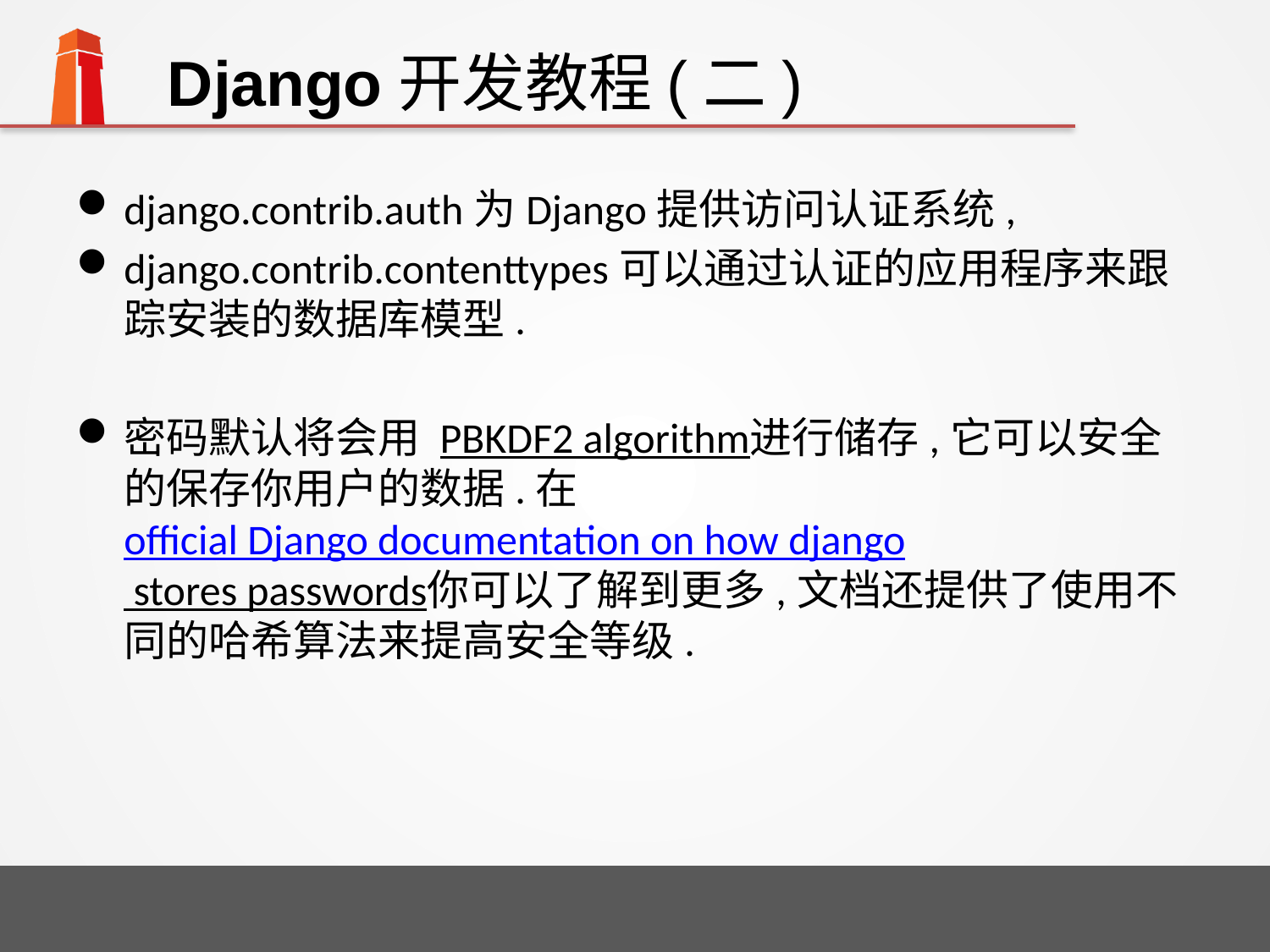

# Django开发教程(二)
django.contrib.auth为Django提供访问认证系统,
django.contrib.contenttypes可以通过认证的应用程序来跟踪安装的数据库模型.

密码默认将会用 PBKDF2 algorithm进行储存,它可以安全的保存你用户的数据.在 official Django documentation on how django stores passwords你可以了解到更多,文档还提供了使用不同的哈希算法来提高安全等级.